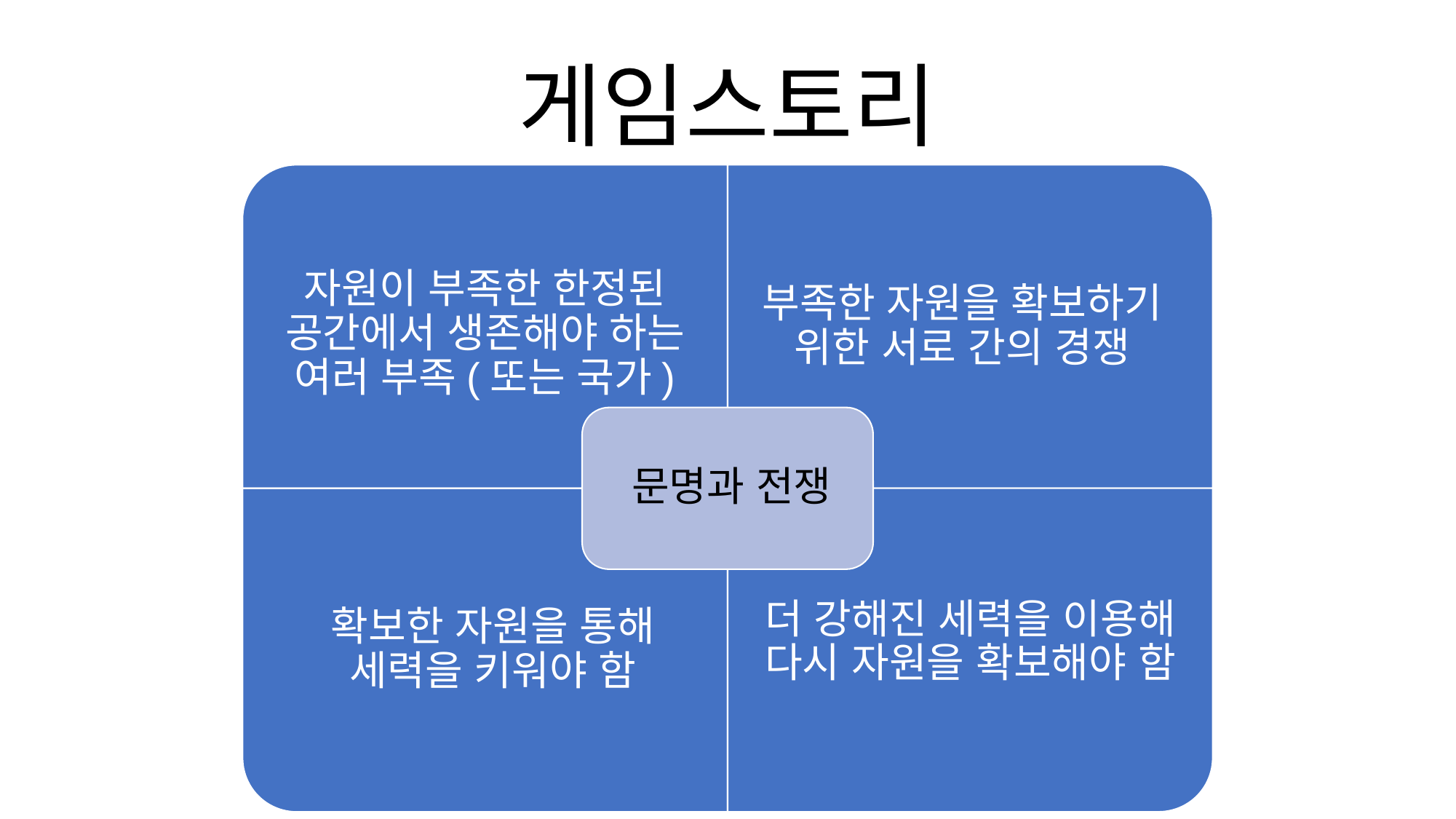

# 게임스토리
자원이 부족한 한정된 공간에서 생존해야 하는 여러 부족(또는 국가)
부족한 자원을 확보하기 위한 서로 간의 경쟁
확보한 자원을 통해 세력을 키워야 함
더 강해진 세력을 이용해 다시 자원을 확보해야 함
문명과 전쟁